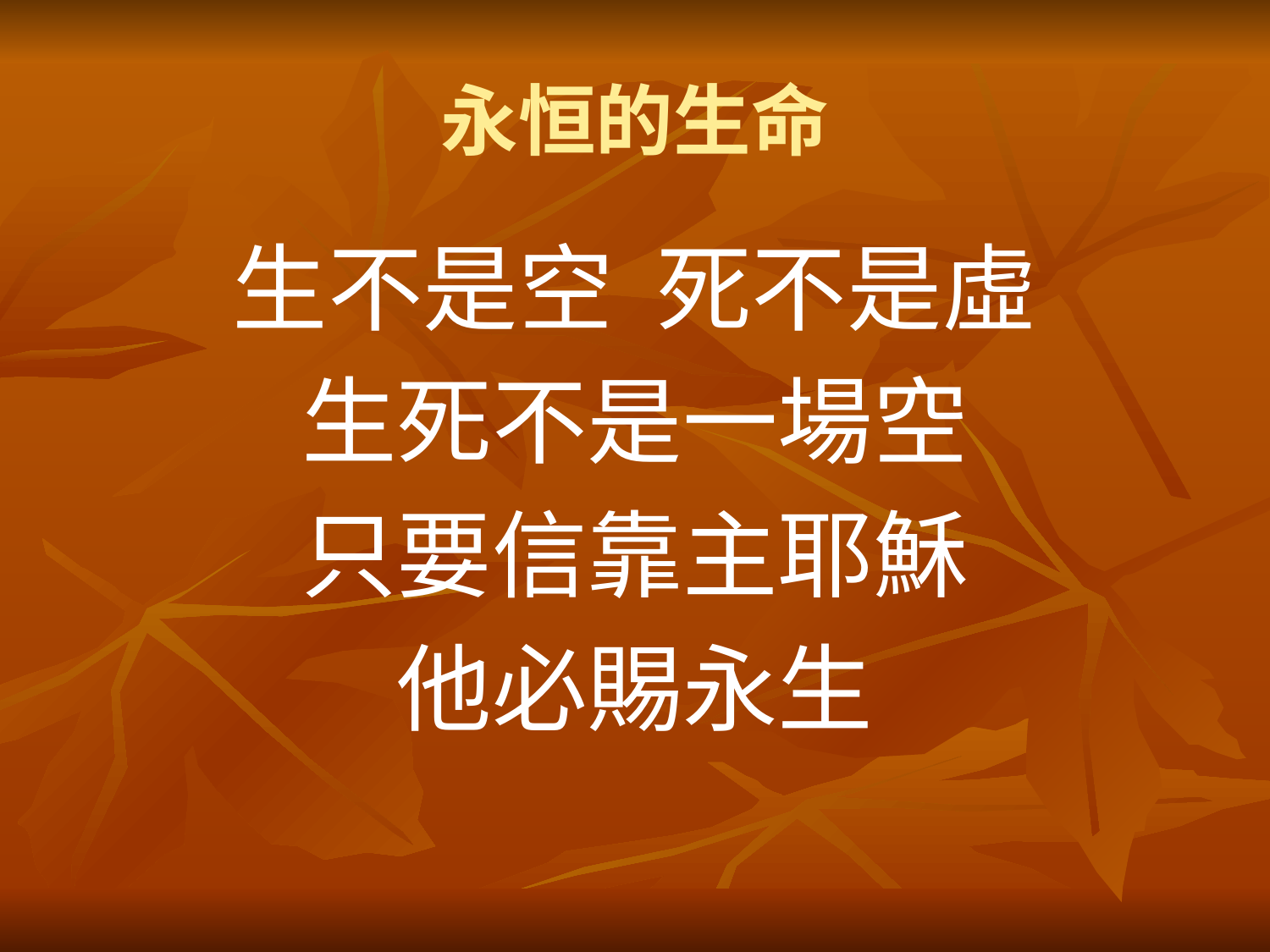

# 永恒的生命
生不是空  死不是虛
生死不是一場空
只要信靠主耶穌
他必賜永生